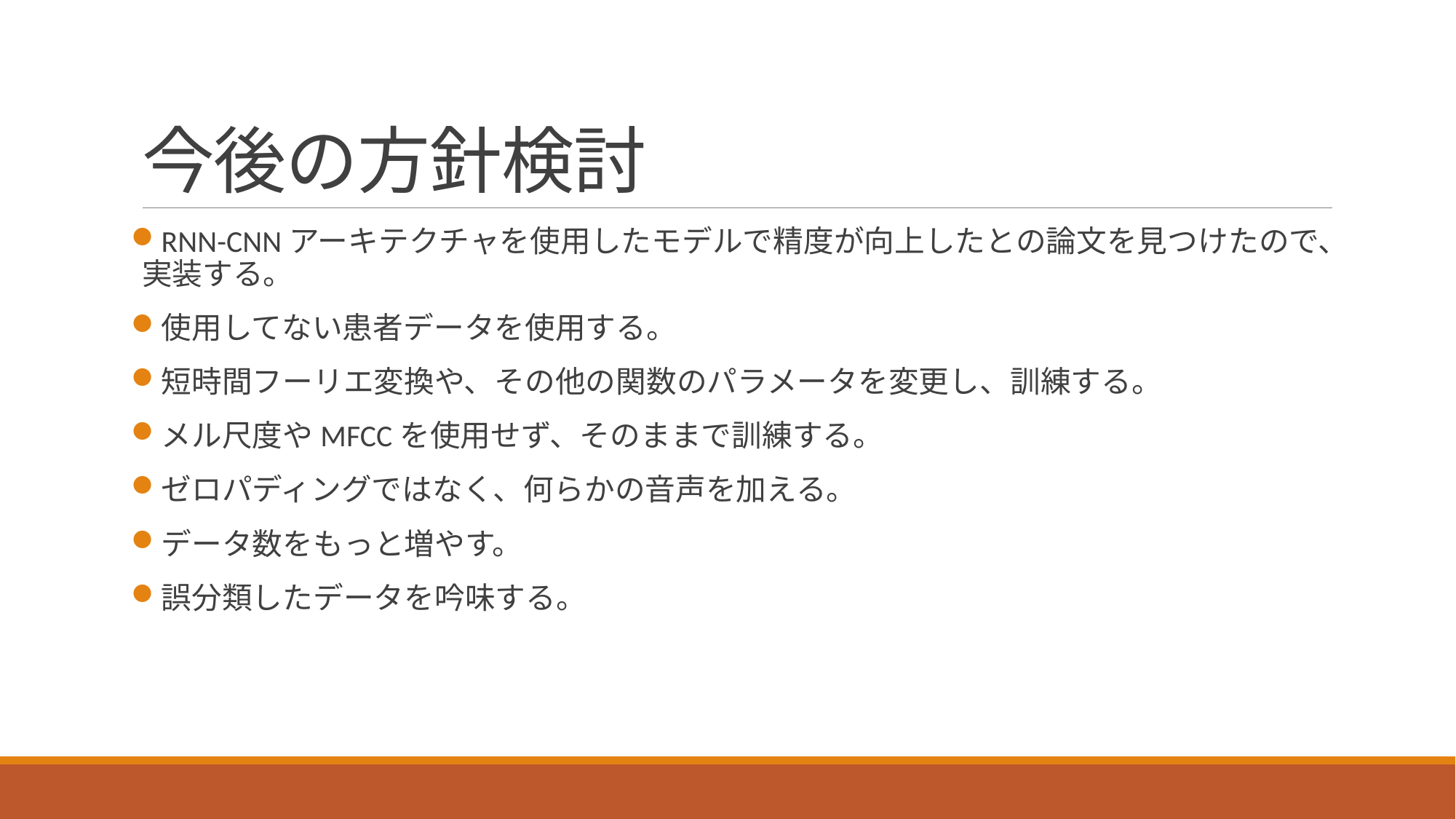

# 今後の方針検討
RNN-CNNアーキテクチャを使用したモデルで精度が向上したとの論文を見つけたので、実装する。
使用してない患者データを使用する。
短時間フーリエ変換や、その他の関数のパラメータを変更し、訓練する。
メル尺度やMFCCを使用せず、そのままで訓練する。
ゼロパディングではなく、何らかの音声を加える。
データ数をもっと増やす。
誤分類したデータを吟味する。